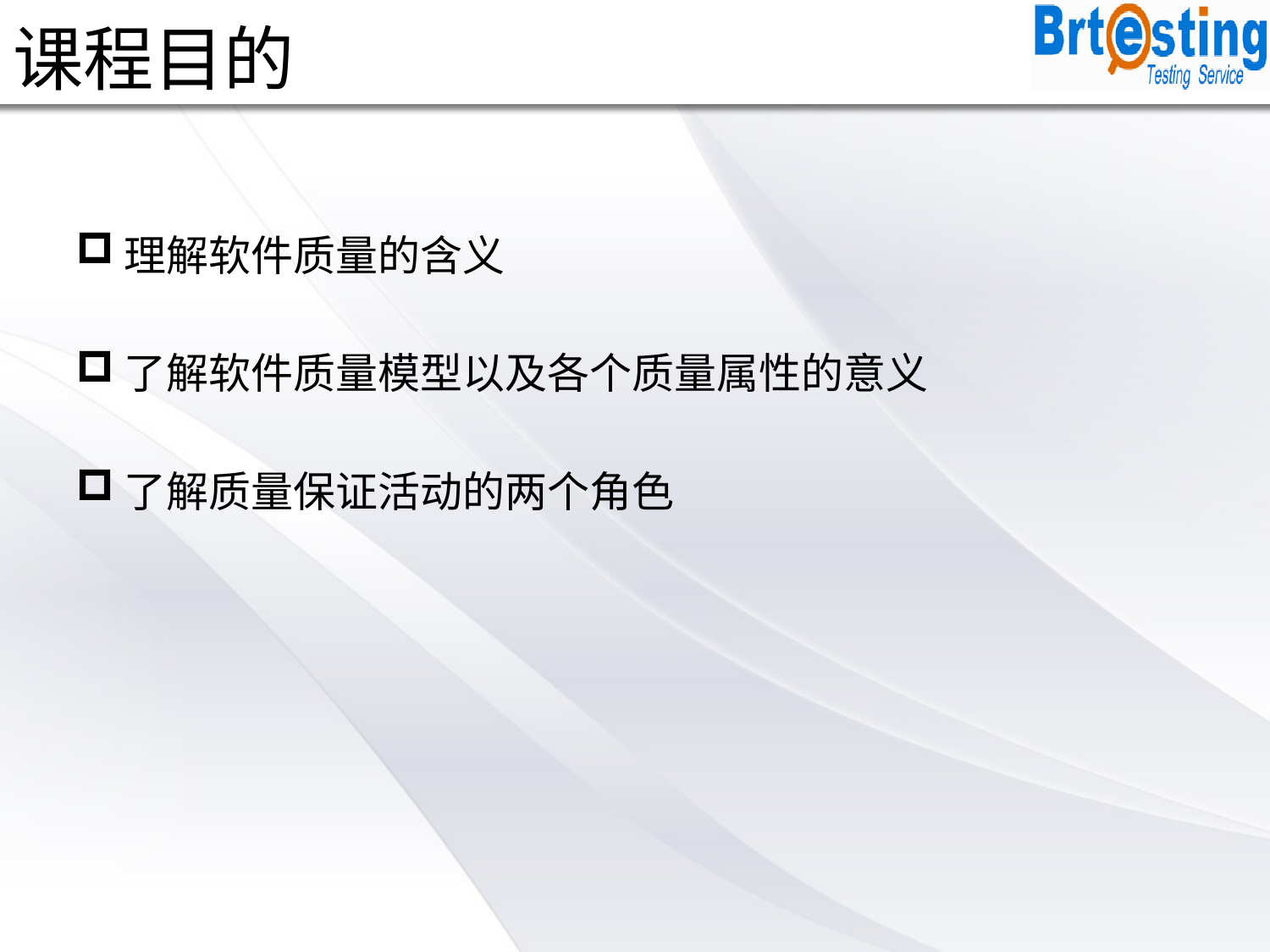

# 课程目的
理解软件质量的含义

了解软件质量模型以及各个质量属性的意义

了解质量保证活动的两个角色